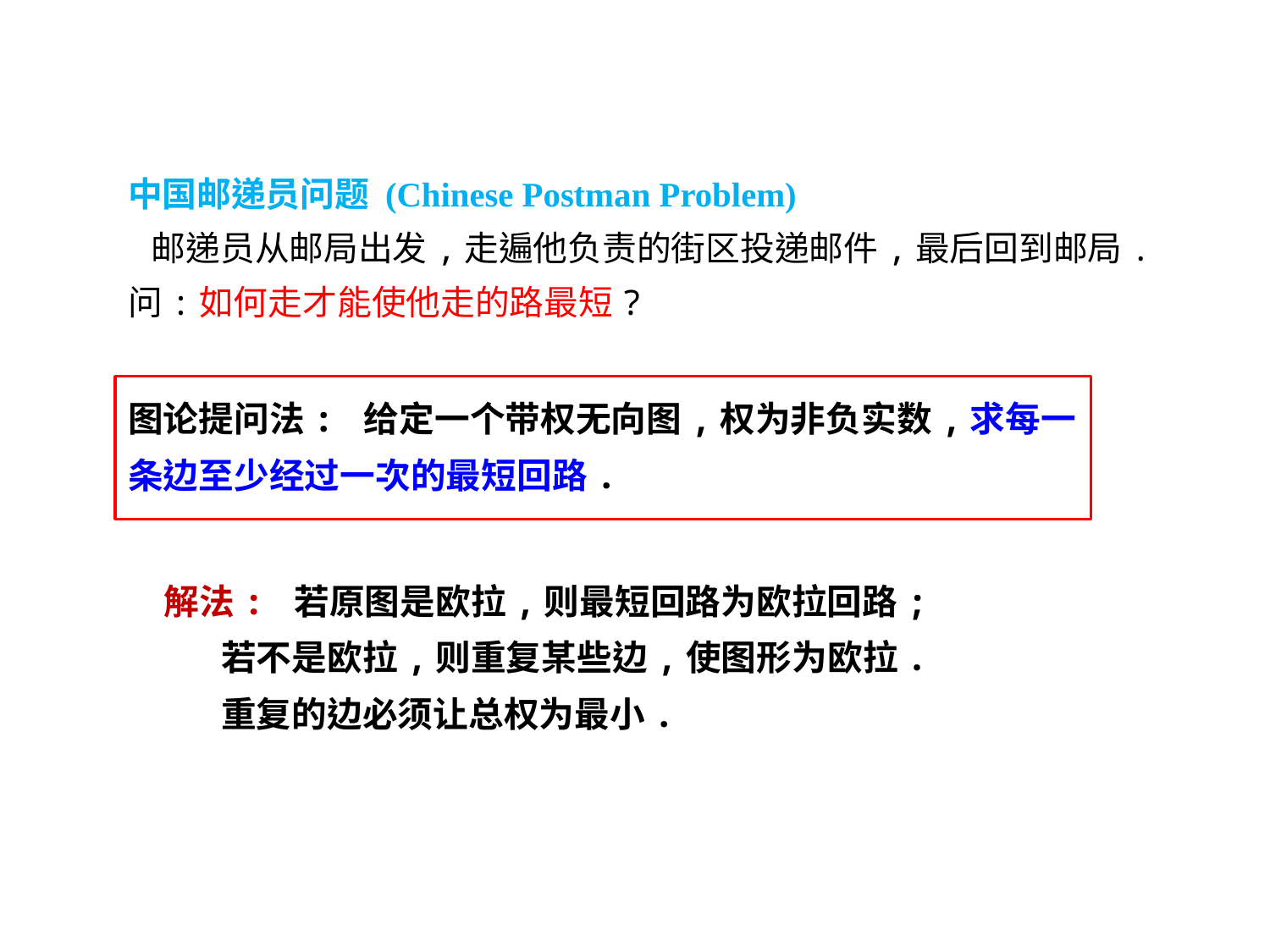

中国邮递员问题 (Chinese Postman Problem)
  邮递员从邮局出发,走遍他负责的街区投递邮件,最后回到邮局.
问:如何走才能使他走的路最短?
图论提问法: 给定一个带权无向图,权为非负实数,求每一条边至少经过一次的最短回路.
解法: 若原图是欧拉,则最短回路为欧拉回路;
      若不是欧拉,则重复某些边,使图形为欧拉.
      重复的边必须让总权为最小.